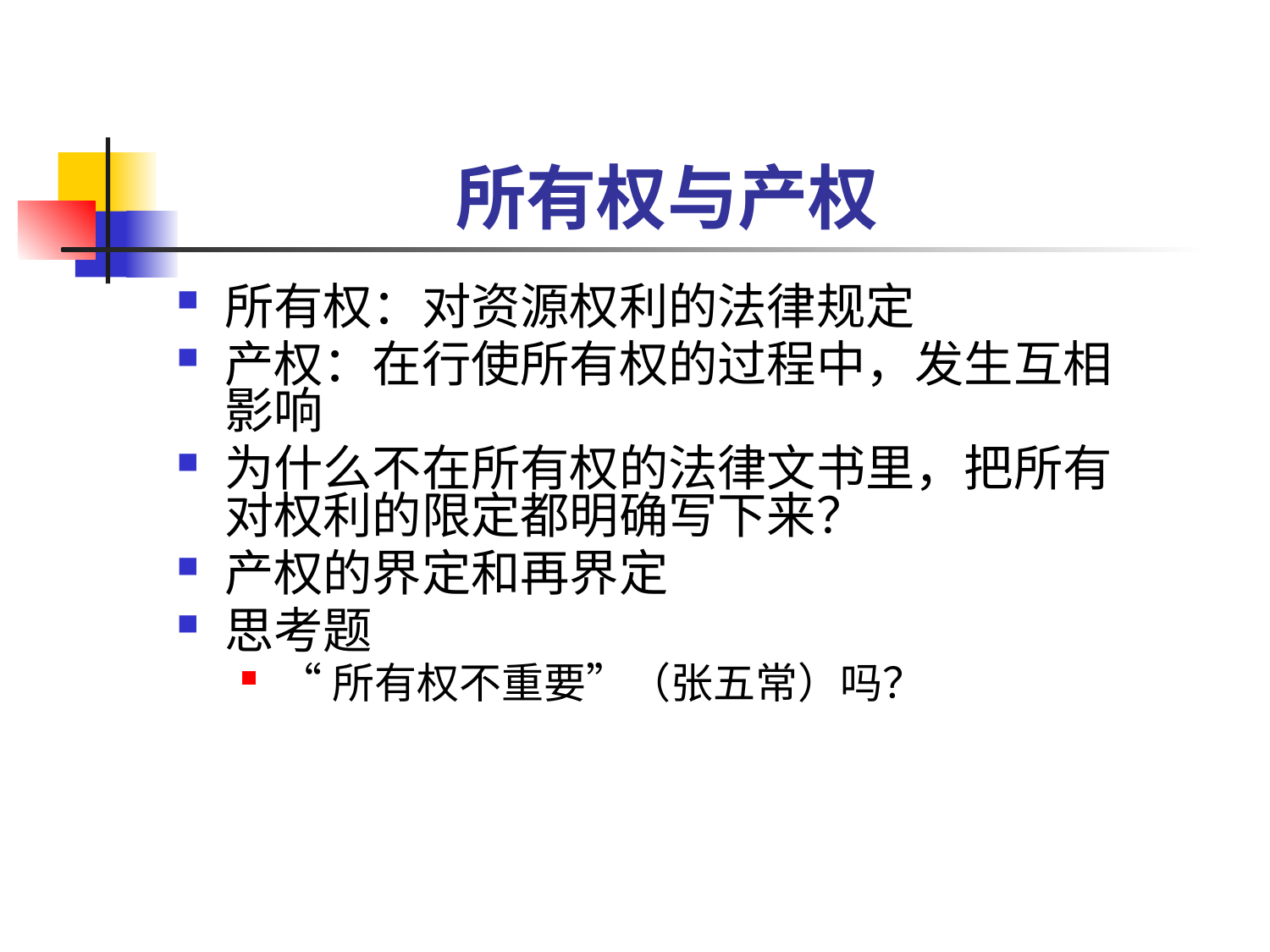

# 所有权与产权
所有权：对资源权利的法律规定
产权：在行使所有权的过程中，发生互相影响
为什么不在所有权的法律文书里，把所有对权利的限定都明确写下来？
产权的界定和再界定
思考题
“所有权不重要”（张五常）吗？